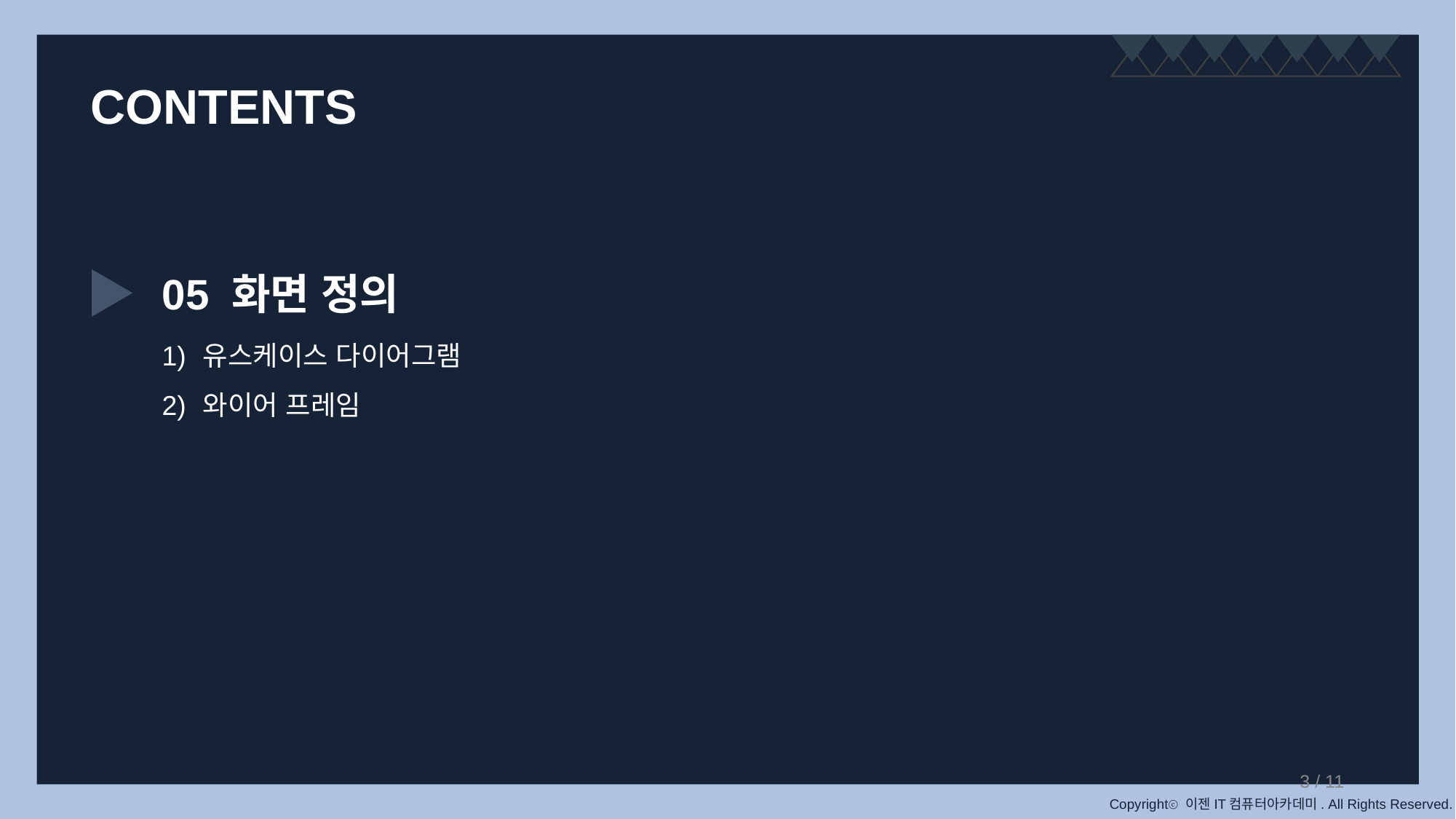

CONTENTS
05 화면 정의

유스케이스 다이어그램
와이어 프레임
3 / 11
Copyrightⓒ 이젠IT컴퓨터아카데미. All Rights Reserved.